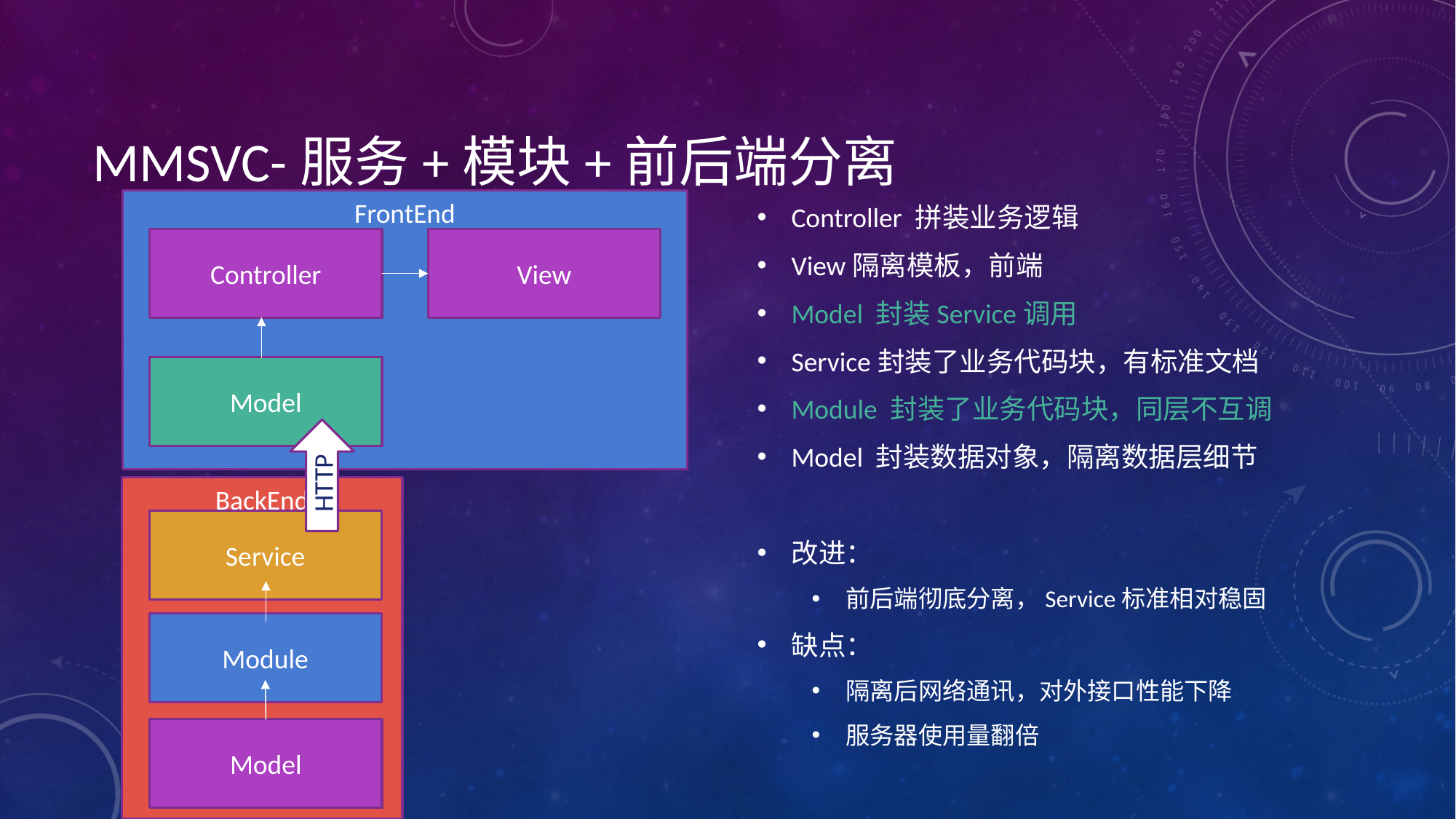

# MMSVC-服务+模块+前后端分离
Controller 拼装业务逻辑
View隔离模板，前端
Model 封装Service调用
Service封装了业务代码块，有标准文档
Module 封装了业务代码块，同层不互调
Model 封装数据对象，隔离数据层细节

改进：
前后端彻底分离，Service标准相对稳固
缺点：
隔离后网络通讯，对外接口性能下降
服务器使用量翻倍
FrontEnd
Controller
View
Model
HTTP
BackEnd
Service
Module
Model